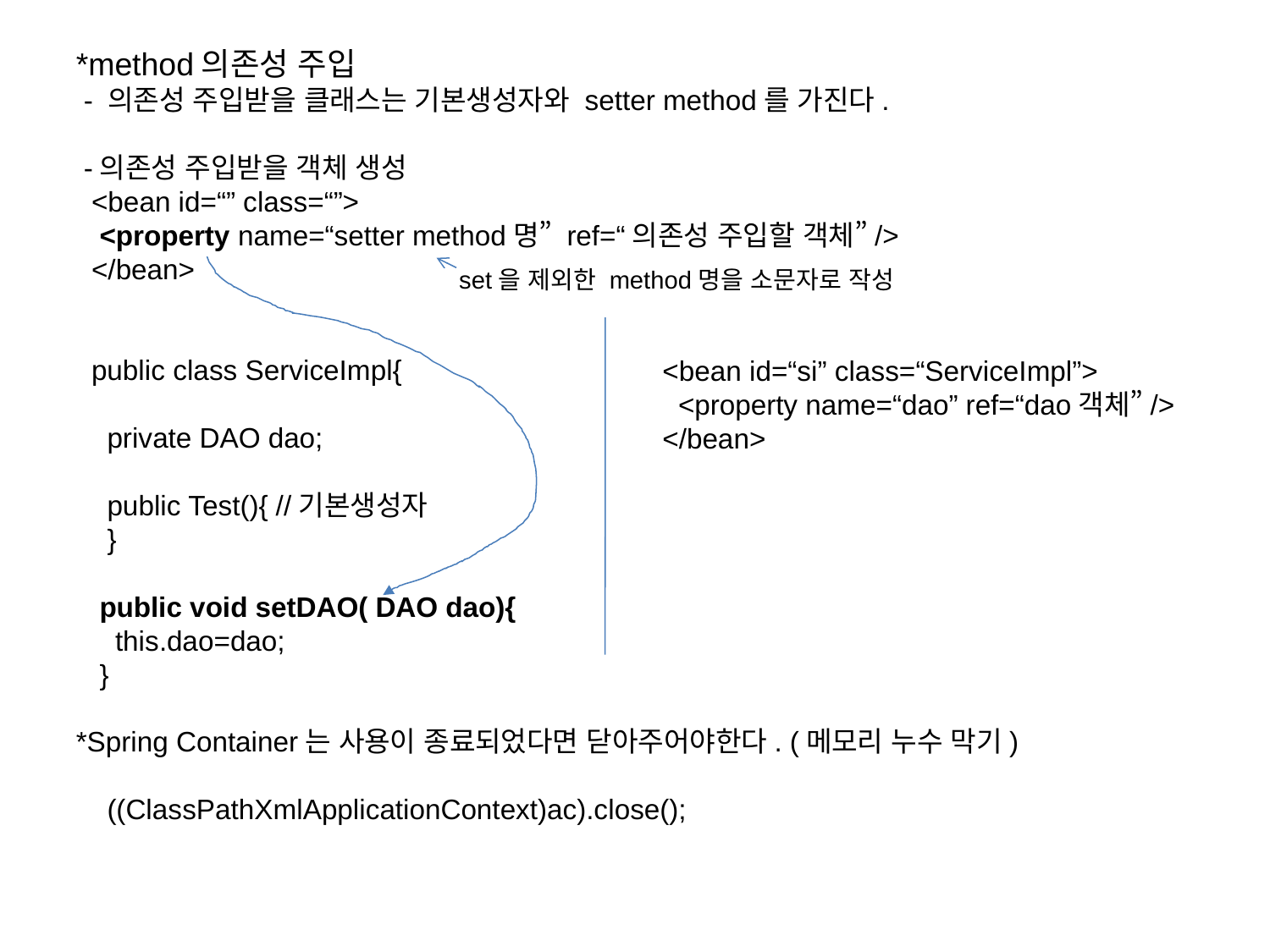

*method의존성 주입
 - 의존성 주입받을 클래스는 기본생성자와 setter method를 가진다.

 -의존성 주입받을 객체 생성
  <bean id=“” class=“”>
   <property name=“setter method명” ref=“의존성 주입할 객체”/>
  </bean>

  public class ServiceImpl{

    private DAO dao;

    public Test(){ //기본생성자
    }

   public void setDAO( DAO dao){
     this.dao=dao;
   }

*Spring Container는 사용이 종료되었다면 닫아주어야한다. (메모리 누수 막기)

    ((ClassPathXmlApplicationContext)ac).close();

set을 제외한 method명을 소문자로 작성
<bean id=“si” class=“ServiceImpl”>
  <property name=“dao” ref=“dao객체”/>
</bean>